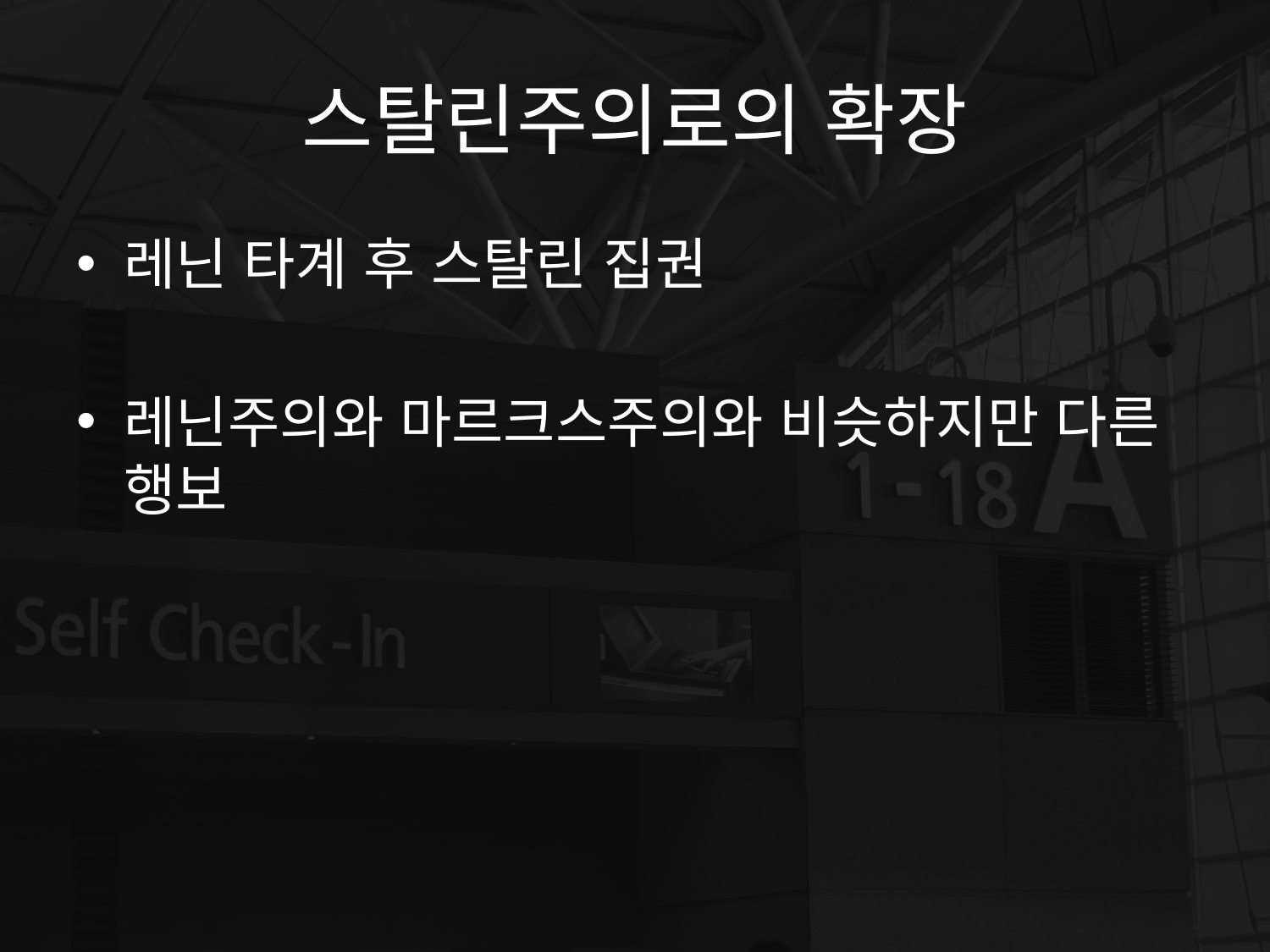

# 스탈린주의로의 확장
레닌 타계 후 스탈린 집권

레닌주의와 마르크스주의와 비슷하지만 다른 행보